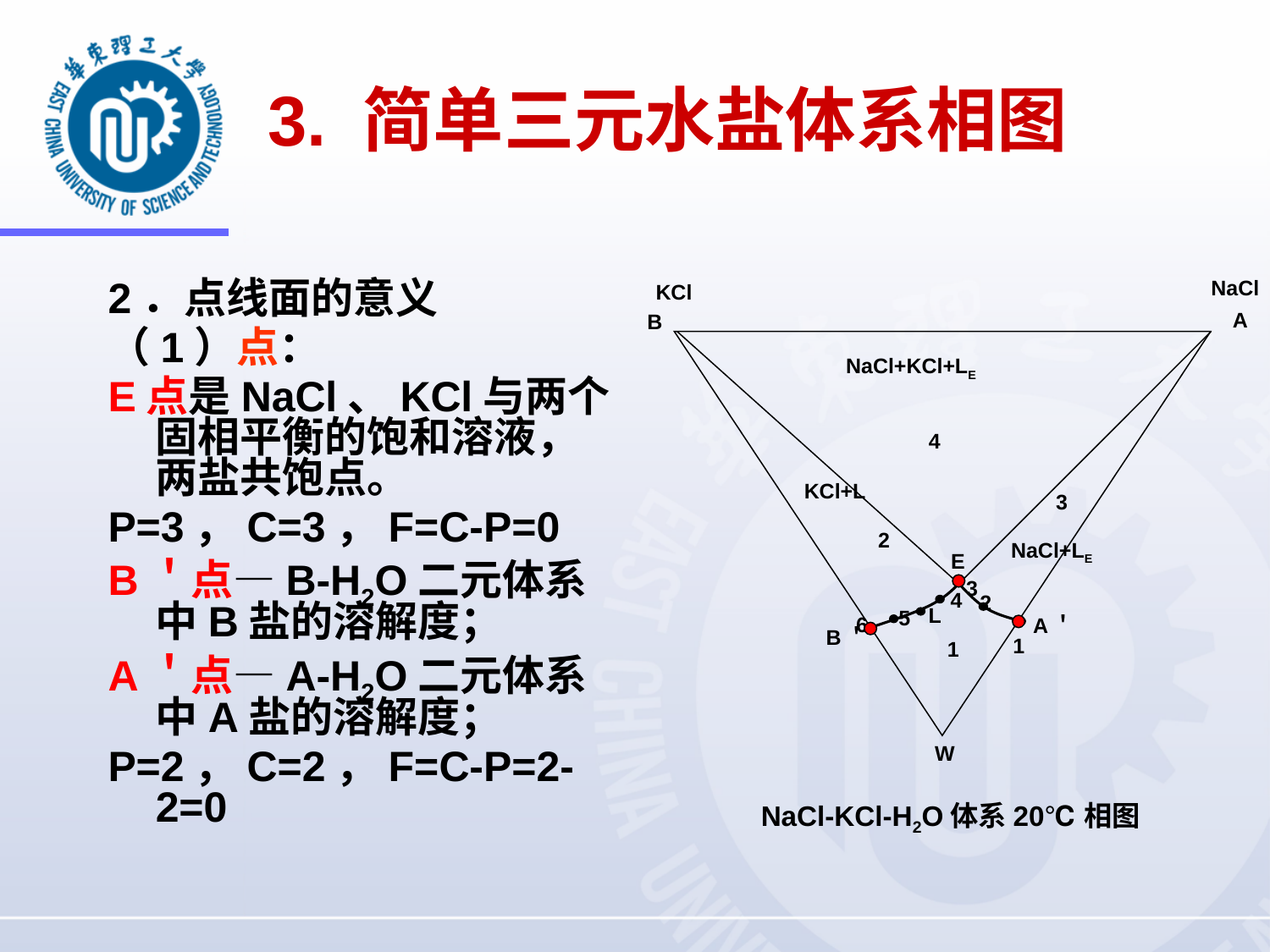

3. 简单三元水盐体系相图
NaCl
KCl
2．点线面的意义
（1）点：
E点是NaCl、KCl与两个固相平衡的饱和溶液，两盐共饱点。
P=3，C=3，F=C-P=0
B＇点—B-H2O二元体系中B盐的溶解度；
A＇点—A-H2O二元体系中A盐的溶解度；
P=2，C=2，F=C-P=2-2=0
A
B

NaCl+KCl+LE
4
KCl+L
3
2
NaCl+LE
E
3

4
2

L

5

6
A＇

B＇

1
1
W
NaCl-KCl-H2O体系20℃相图